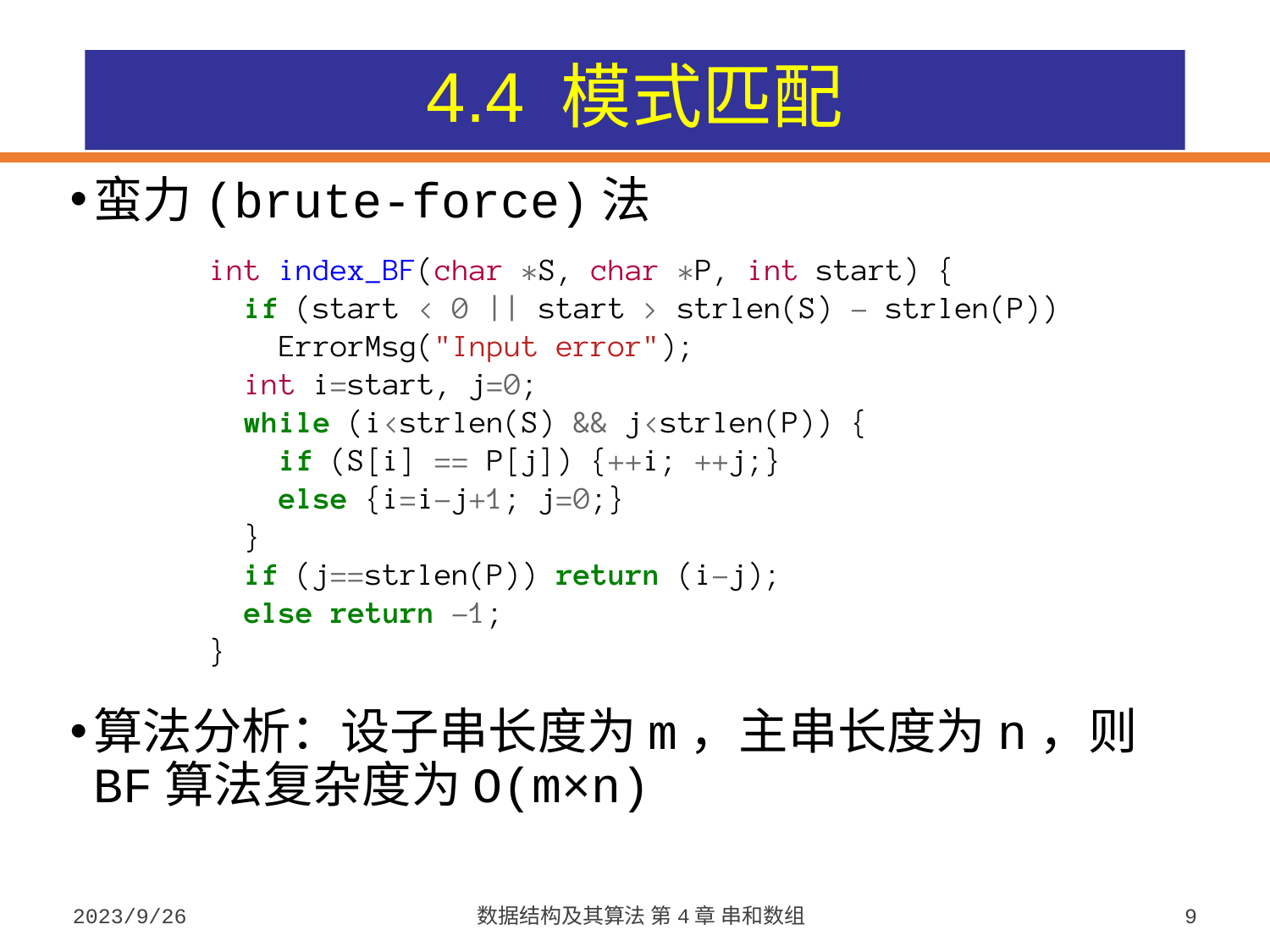

# 4.4 模式匹配
蛮力(brute-force)法

算法分析：设子串长度为m，主串长度为n，则BF算法复杂度为O(m×n)
int index_BF(char *S, char *P, int start) {
  if (start < 0 || start > strlen(S) - strlen(P))
    ErrorMsg("Input error");
  int i=start, j=0;
  while (i<strlen(S) && j<strlen(P)) {
    if (S[i] == P[j]) {++i; ++j;}
    else {i=i-j+1; j=0;}
  }
  if (j==strlen(P)) return (i-j);
  else return -1;
}
2023/9/26
数据结构及其算法 第4章 串和数组
9